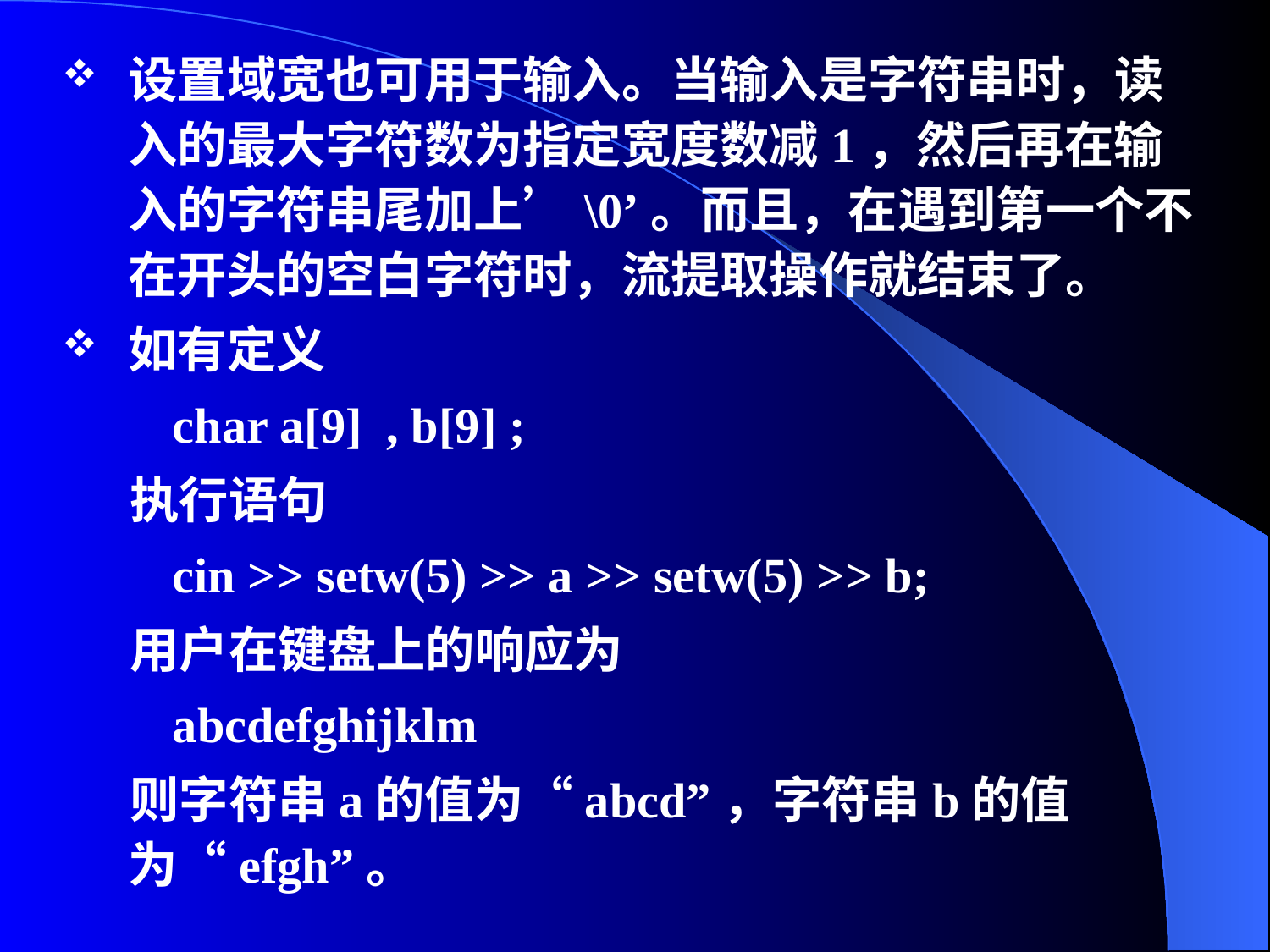

设置域宽也可用于输入。当输入是字符串时，读入的最大字符数为指定宽度数减1，然后再在输入的字符串尾加上’\0’。而且，在遇到第一个不在开头的空白字符时，流提取操作就结束了。
如有定义
         char a[9]  , b[9] ;
     执行语句
         cin >> setw(5) >> a >> setw(5) >> b;
     用户在键盘上的响应为
         abcdefghijklm
     则字符串a的值为“abcd”，字符串b的值为“efgh”。